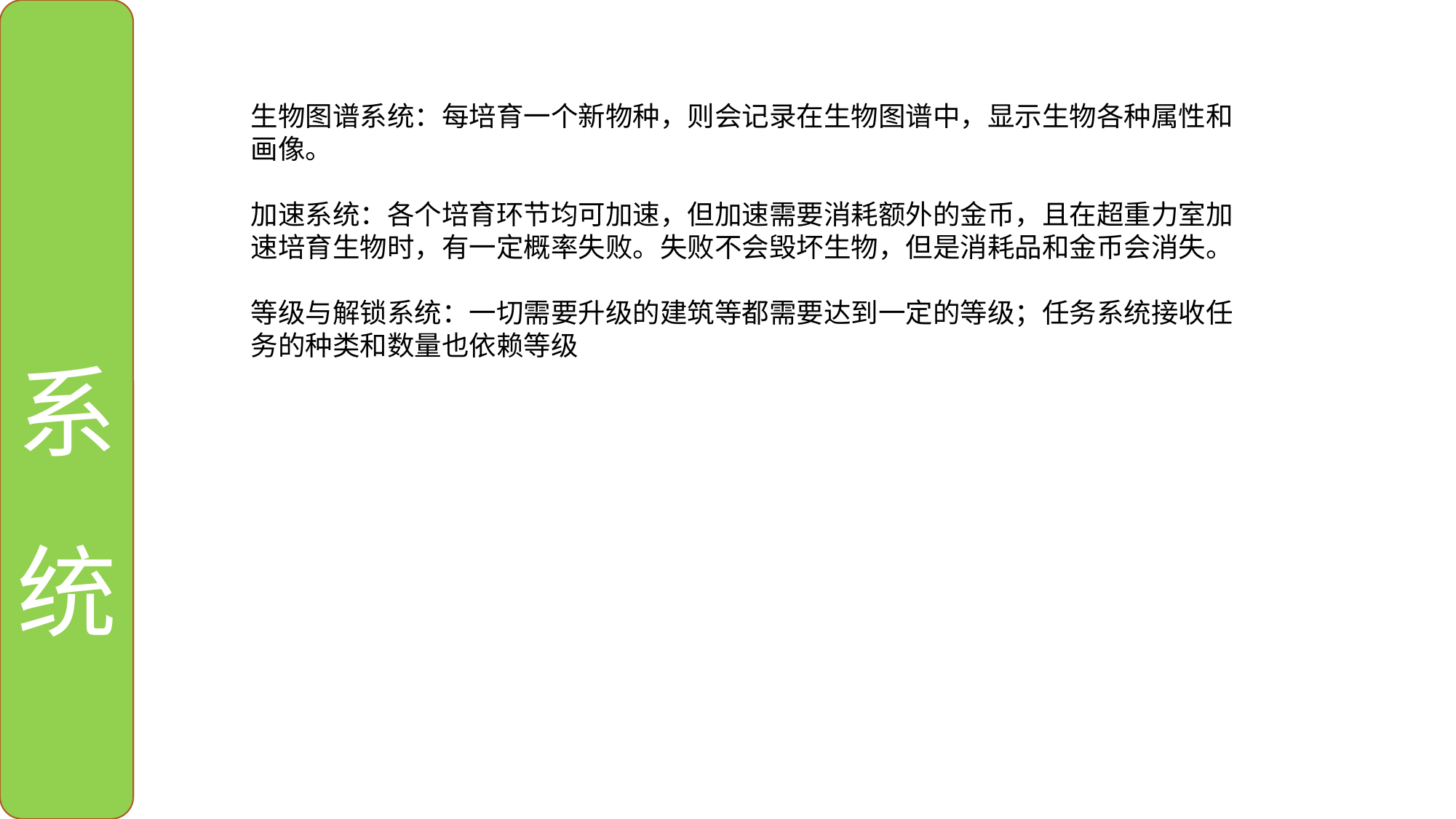

系统
生物图谱系统：每培育一个新物种，则会记录在生物图谱中，显示生物各种属性和画像。

加速系统：各个培育环节均可加速，但加速需要消耗额外的金币，且在超重力室加速培育生物时，有一定概率失败。失败不会毁坏生物，但是消耗品和金币会消失。

等级与解锁系统：一切需要升级的建筑等都需要达到一定的等级；任务系统接收任务的种类和数量也依赖等级